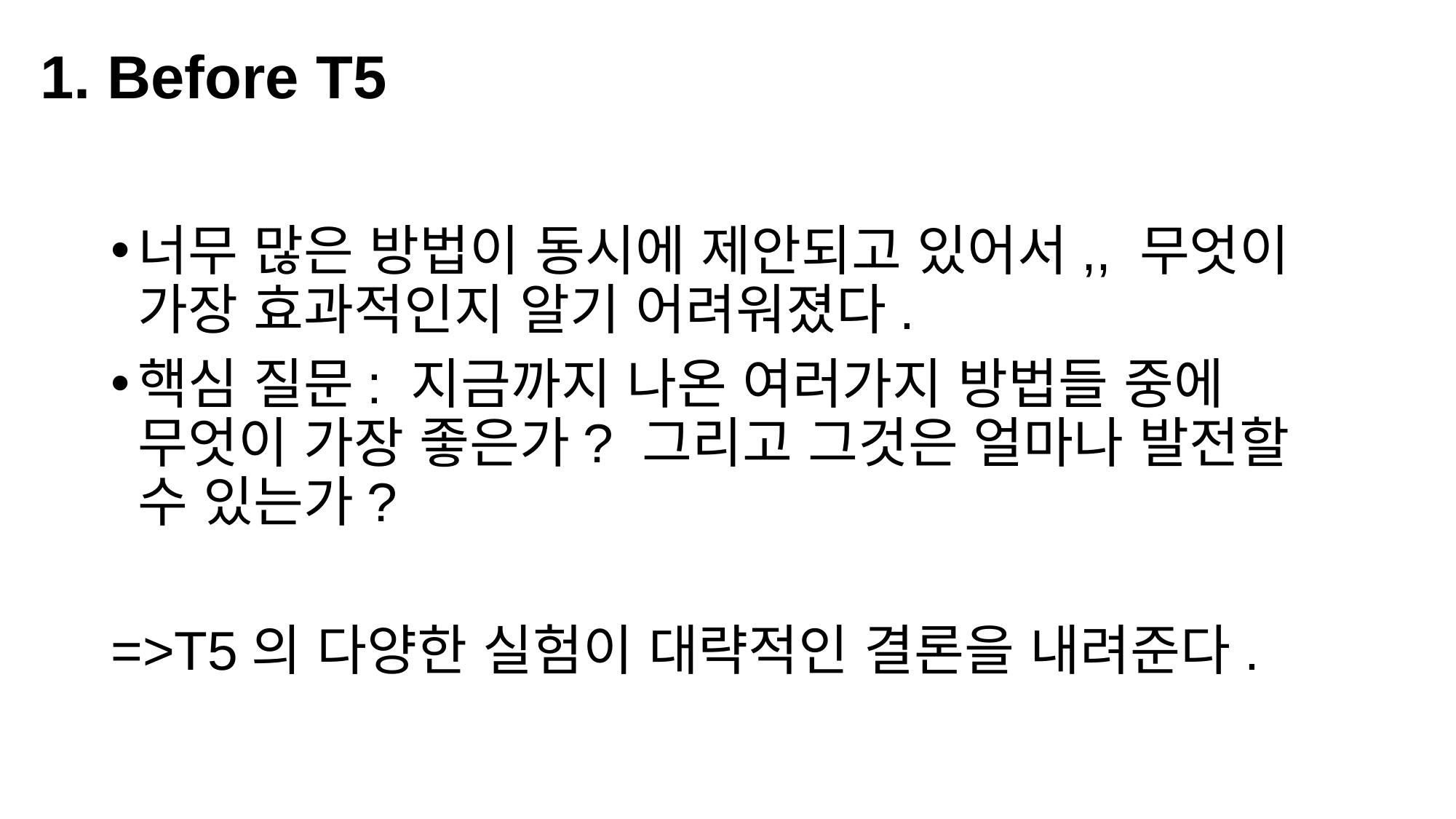

# 1. Before T5
너무 많은 방법이 동시에 제안되고 있어서,, 무엇이 가장 효과적인지 알기 어려워졌다.
핵심 질문: 지금까지 나온 여러가지 방법들 중에 무엇이 가장 좋은가? 그리고 그것은 얼마나 발전할 수 있는가?

=>T5의 다양한 실험이 대략적인 결론을 내려준다.